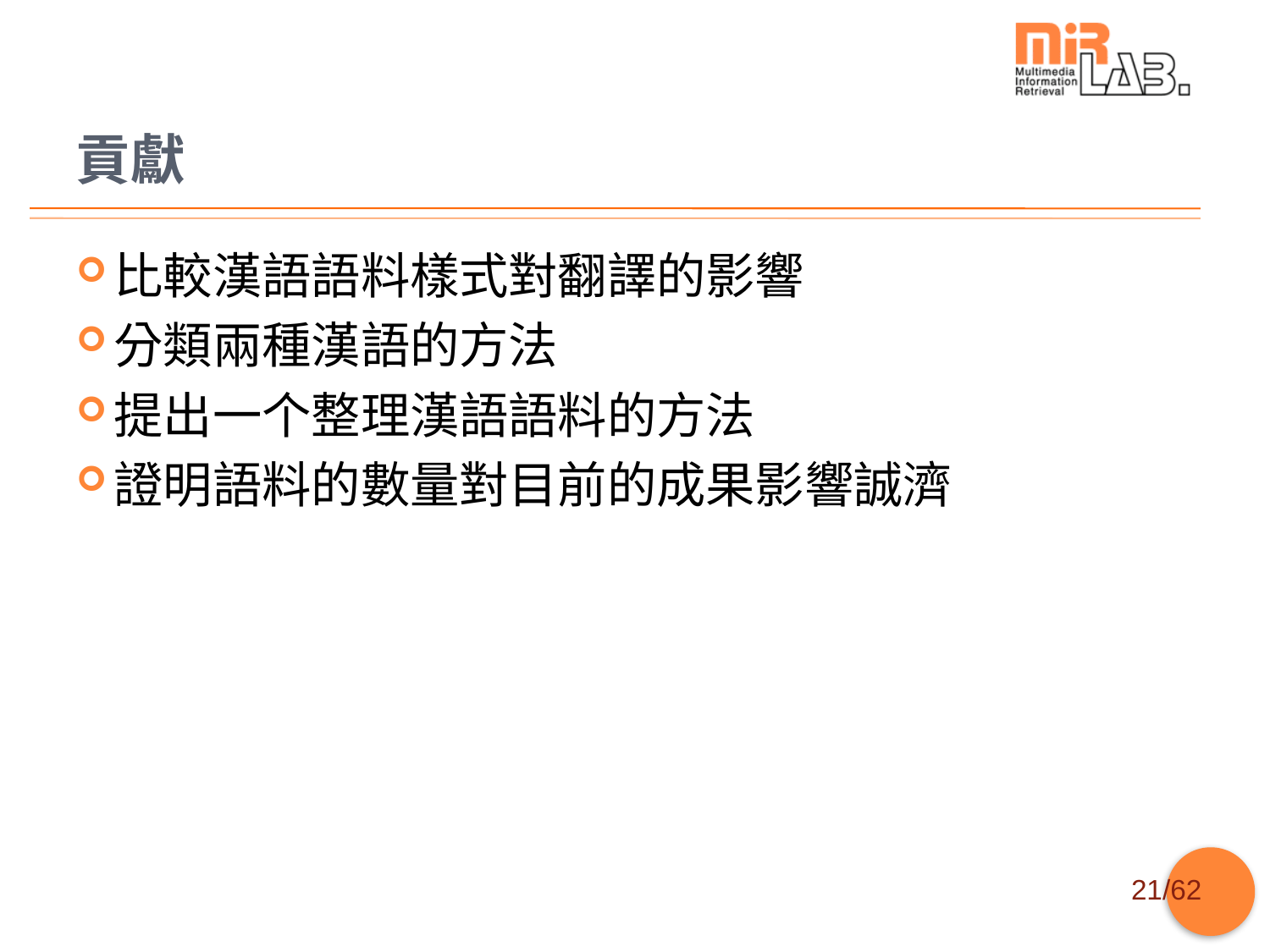

# 貢獻
比較漢語語料樣式對翻譯的影響
分類兩種漢語的方法
提出一个整理漢語語料的方法
證明語料的數量對目前的成果影響誠濟